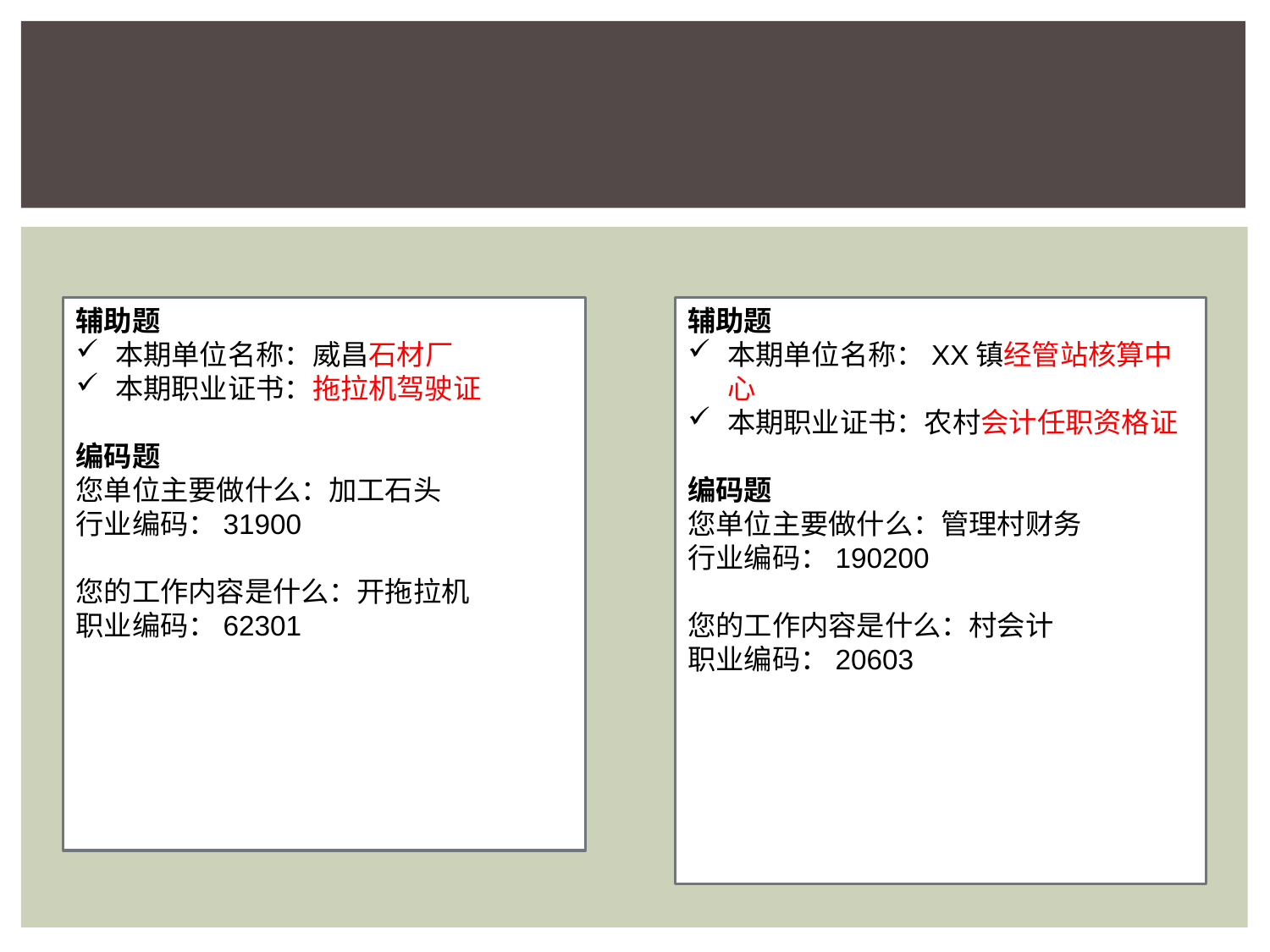

辅助题
本期单位名称：威昌石材厂
本期职业证书：拖拉机驾驶证

编码题
您单位主要做什么：加工石头
行业编码：31900

您的工作内容是什么：开拖拉机
职业编码：62301

辅助题
本期单位名称：XX镇经管站核算中心
本期职业证书：农村会计任职资格证

编码题
您单位主要做什么：管理村财务
行业编码：190200

您的工作内容是什么：村会计
职业编码：20603